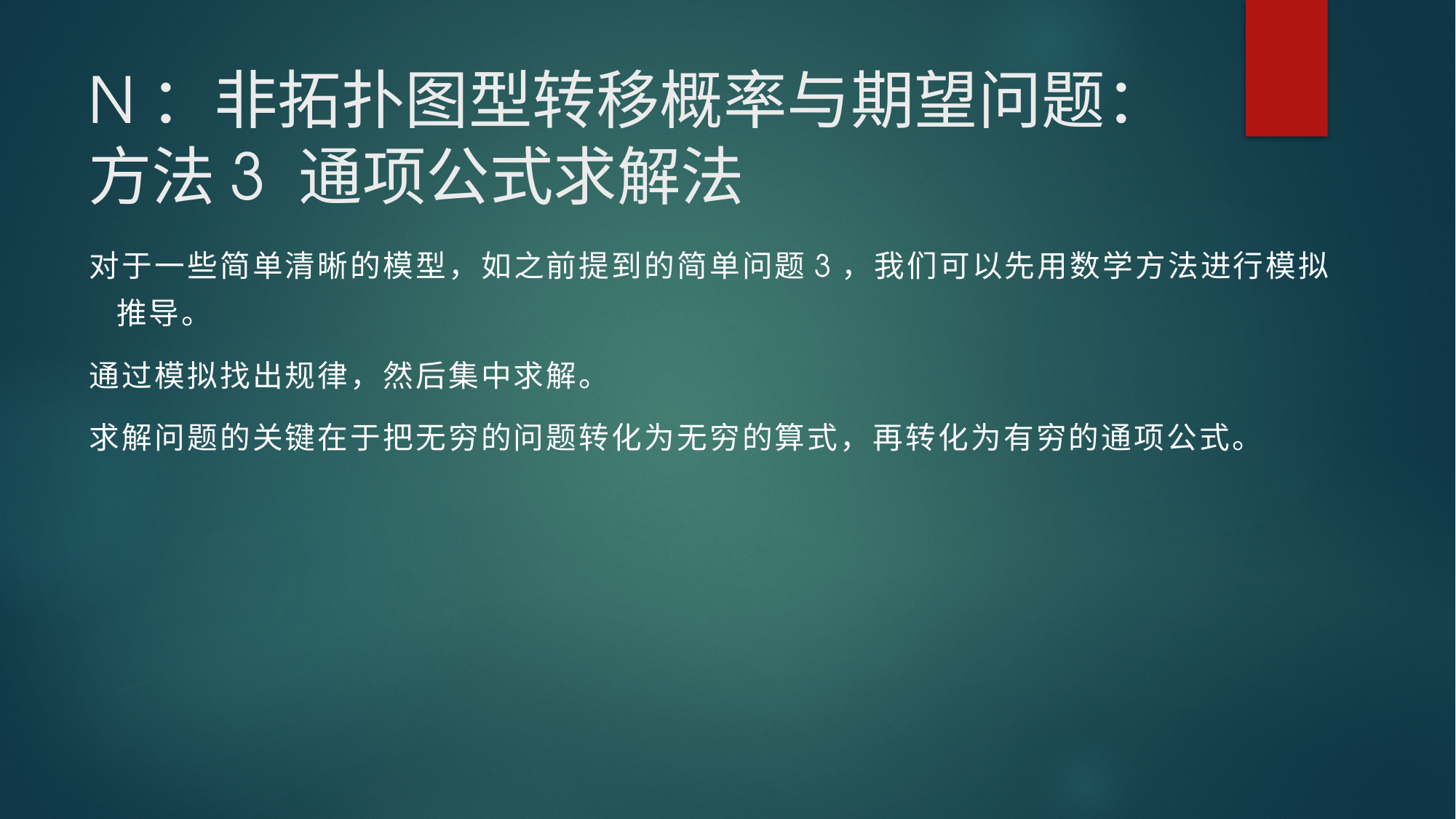

# N：非拓扑图型转移概率与期望问题：方法3 通项公式求解法
对于一些简单清晰的模型，如之前提到的简单问题3，我们可以先用数学方法进行模拟推导。
通过模拟找出规律，然后集中求解。
求解问题的关键在于把无穷的问题转化为无穷的算式，再转化为有穷的通项公式。